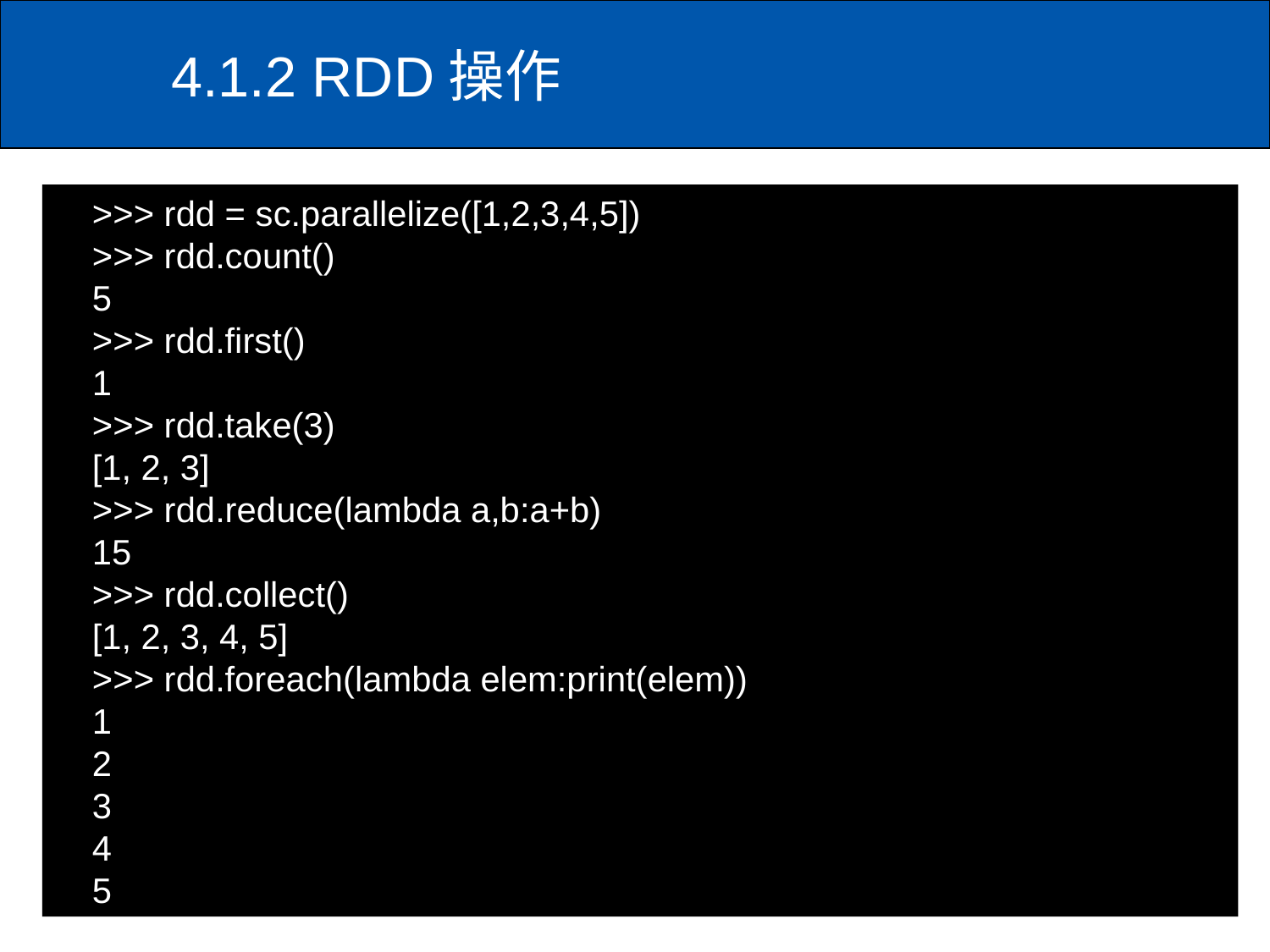

# 4.1.2 RDD操作
>>> rdd = sc.parallelize([1,2,3,4,5])
>>> rdd.count()
5
>>> rdd.first()
1
>>> rdd.take(3)
[1, 2, 3]
>>> rdd.reduce(lambda a,b:a+b)
15
>>> rdd.collect()
[1, 2, 3, 4, 5]
>>> rdd.foreach(lambda elem:print(elem))
1
2
3
4
5